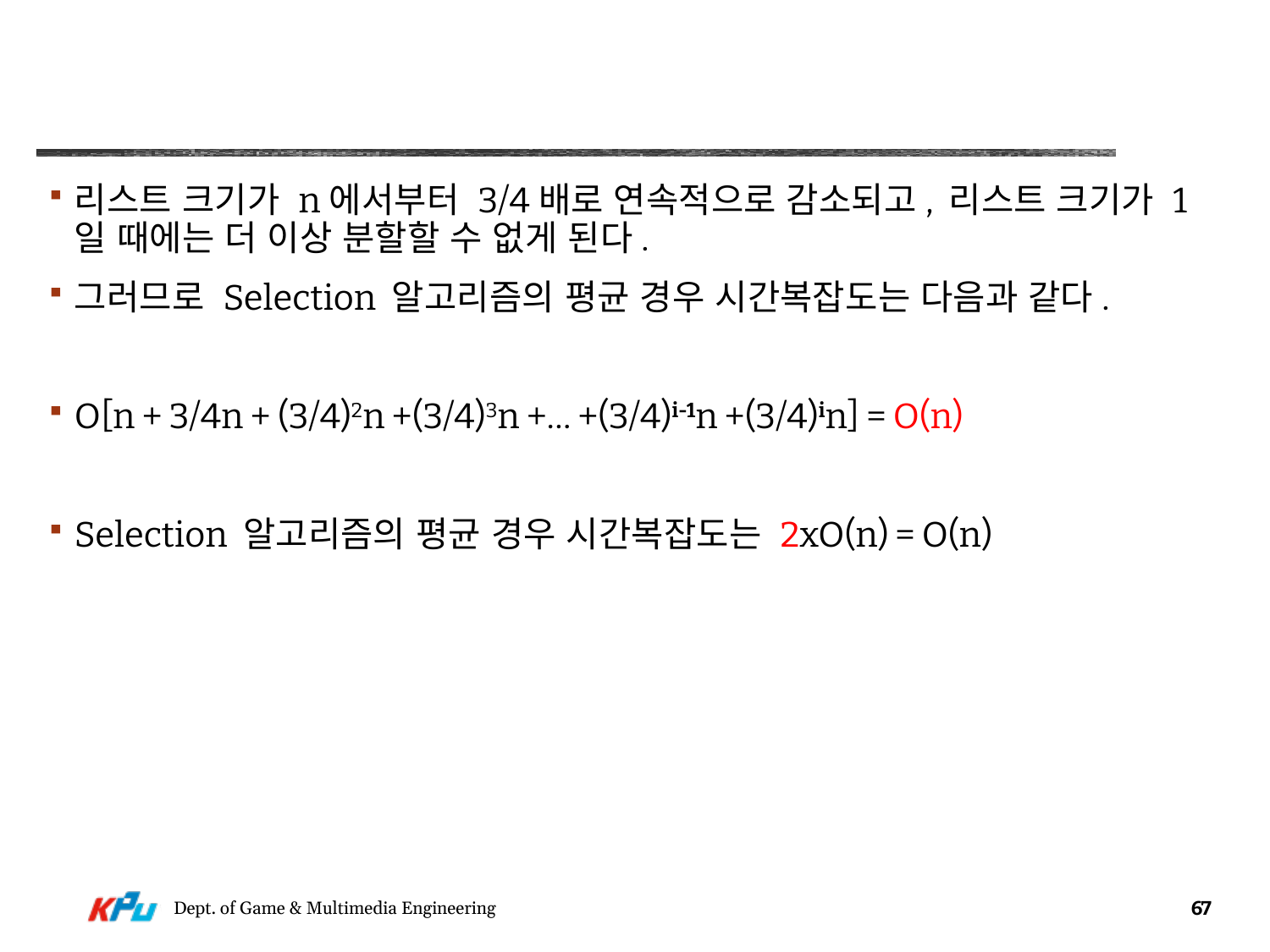

#
리스트 크기가 n에서부터 3/4배로 연속적으로 감소되고, 리스트 크기가 1일 때에는 더 이상 분할할 수 없게 된다.
그러므로 Selection 알고리즘의 평균 경우 시간복잡도는 다음과 같다.

O[n + 3/4n + (3/4)2n +(3/4)3n +… +(3/4)i-1n +(3/4)in] = O(n)

Selection 알고리즘의 평균 경우 시간복잡도는 2xO(n) = O(n)

Dept. of Game & Multimedia Engineering
67